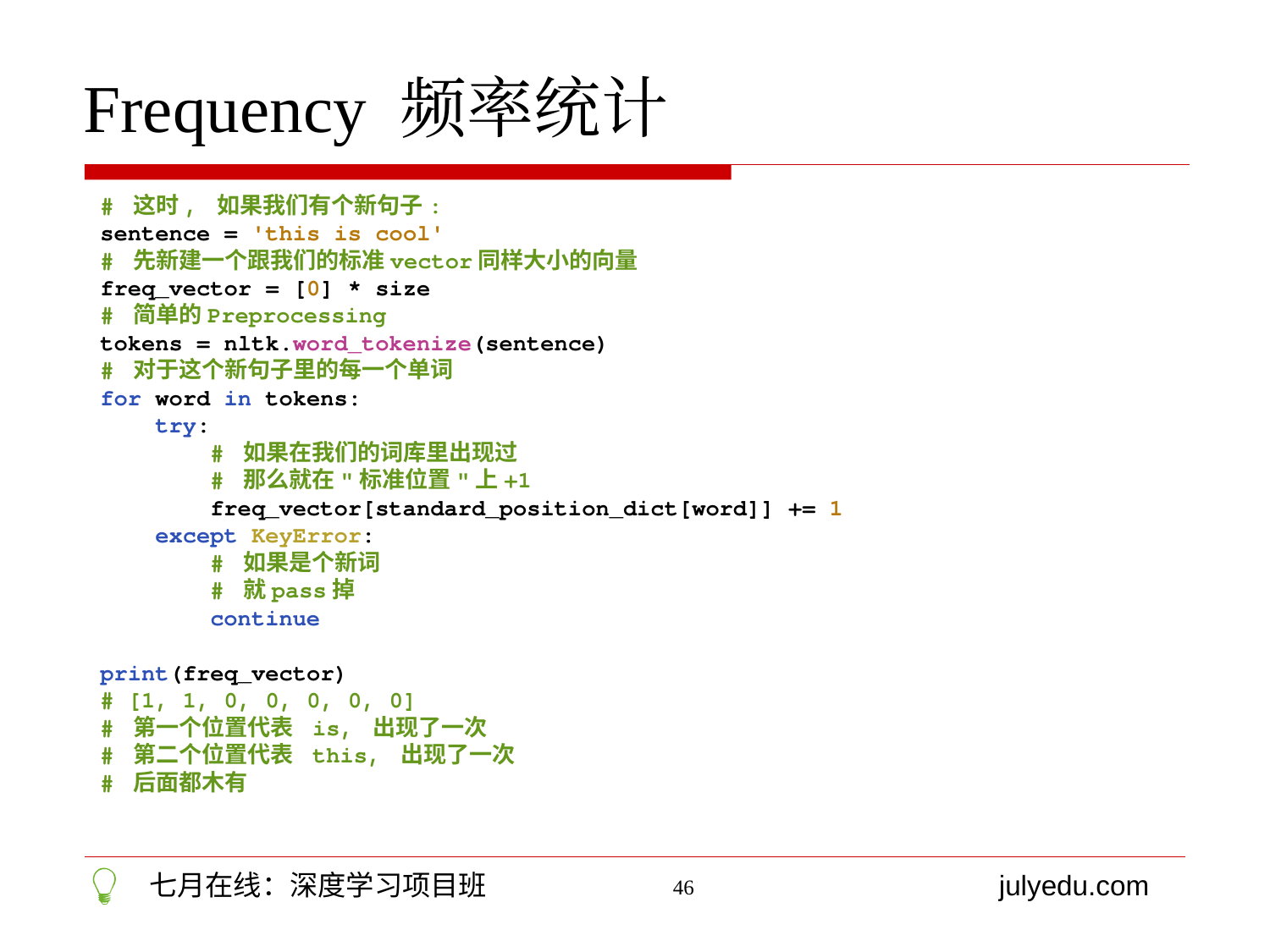

Frequency 频率统计
# 这时, 如果我们有个新句子:
sentence = 'this is cool'
# 先新建一个跟我们的标准vector同样大小的向量
freq_vector = [0] * size
# 简单的Preprocessing
tokens = nltk.word_tokenize(sentence)
# 对于这个新句子里的每一个单词
for word in tokens:
    try:
        # 如果在我们的词库里出现过
        # 那么就在"标准位置"上+1
        freq_vector[standard_position_dict[word]] += 1
    except KeyError:
        # 如果是个新词
        # 就pass掉
        continue

print(freq_vector)
# [1, 1, 0, 0, 0, 0, 0]
# 第一个位置代表 is, 出现了一次
# 第二个位置代表 this, 出现了一次
# 后面都木有
46